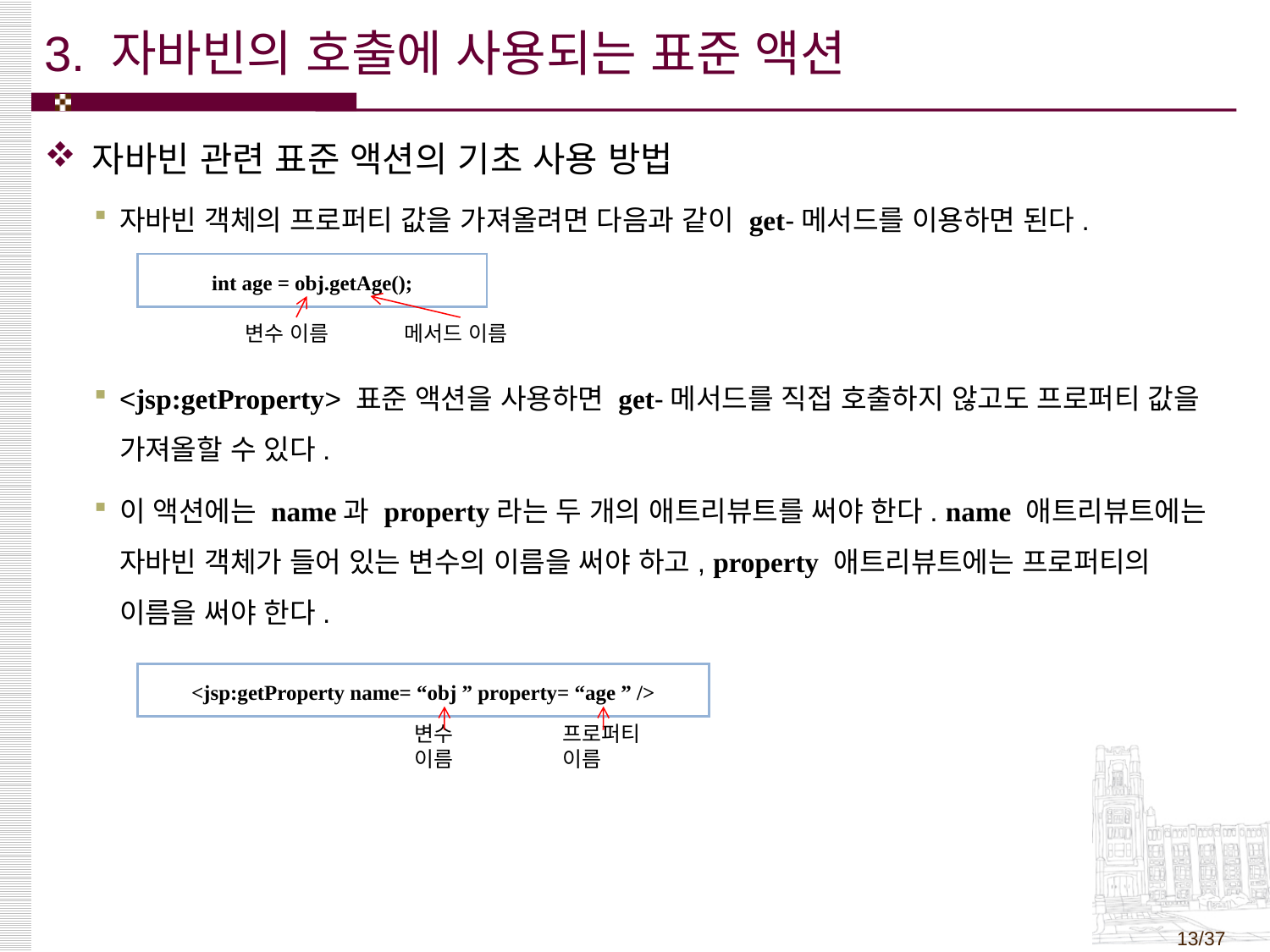

# 3. 자바빈의 호출에 사용되는 표준 액션
자바빈 관련 표준 액션의 기초 사용 방법
자바빈 객체의 프로퍼티 값을 가져올려면 다음과 같이 get-메서드를 이용하면 된다.

<jsp:getProperty> 표준 액션을 사용하면 get-메서드를 직접 호출하지 않고도 프로퍼티 값을 가져올할 수 있다.
이 액션에는 name과 property라는 두 개의 애트리뷰트를 써야 한다. name 애트리뷰트에는 자바빈 객체가 들어 있는 변수의 이름을 써야 하고, property 애트리뷰트에는 프로퍼티의 이름을 써야 한다.

| int age = obj.getAge(); |
| --- |
변수 이름
메서드 이름
| <jsp:getProperty name= “obj ” property= “age ” /> |
| --- |
변수 이름
프로퍼티 이름